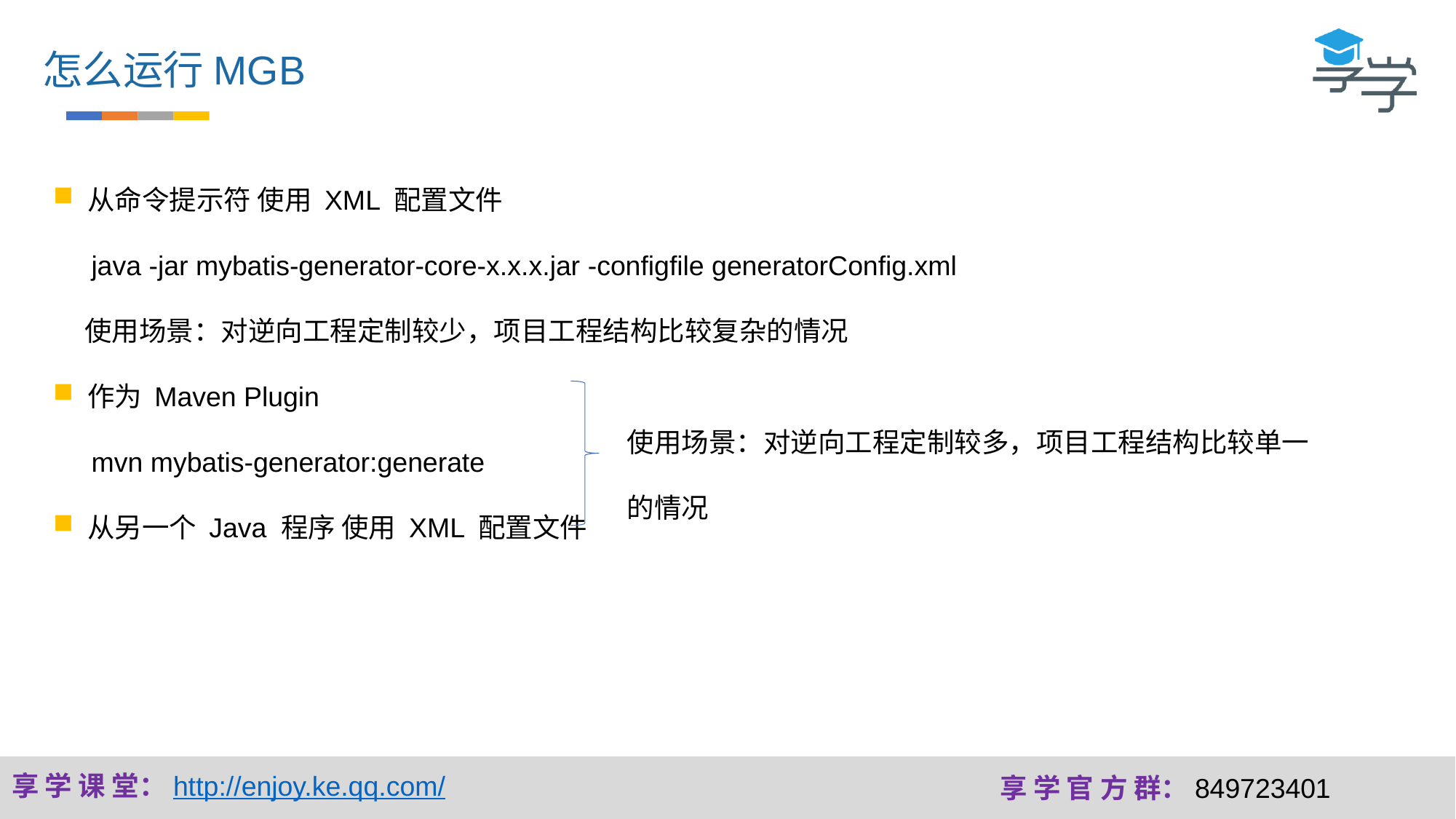

怎么运行MGB

从命令提示符 使用 XML 配置文件
     java -jar mybatis-generator-core-x.x.x.jar -configfile generatorConfig.xml
    使用场景：对逆向工程定制较少，项目工程结构比较复杂的情况
作为 Maven Plugin
     mvn mybatis-generator:generate
从另一个 Java 程序 使用 XML 配置文件

使用场景：对逆向工程定制较多，项目工程结构比较单一的情况